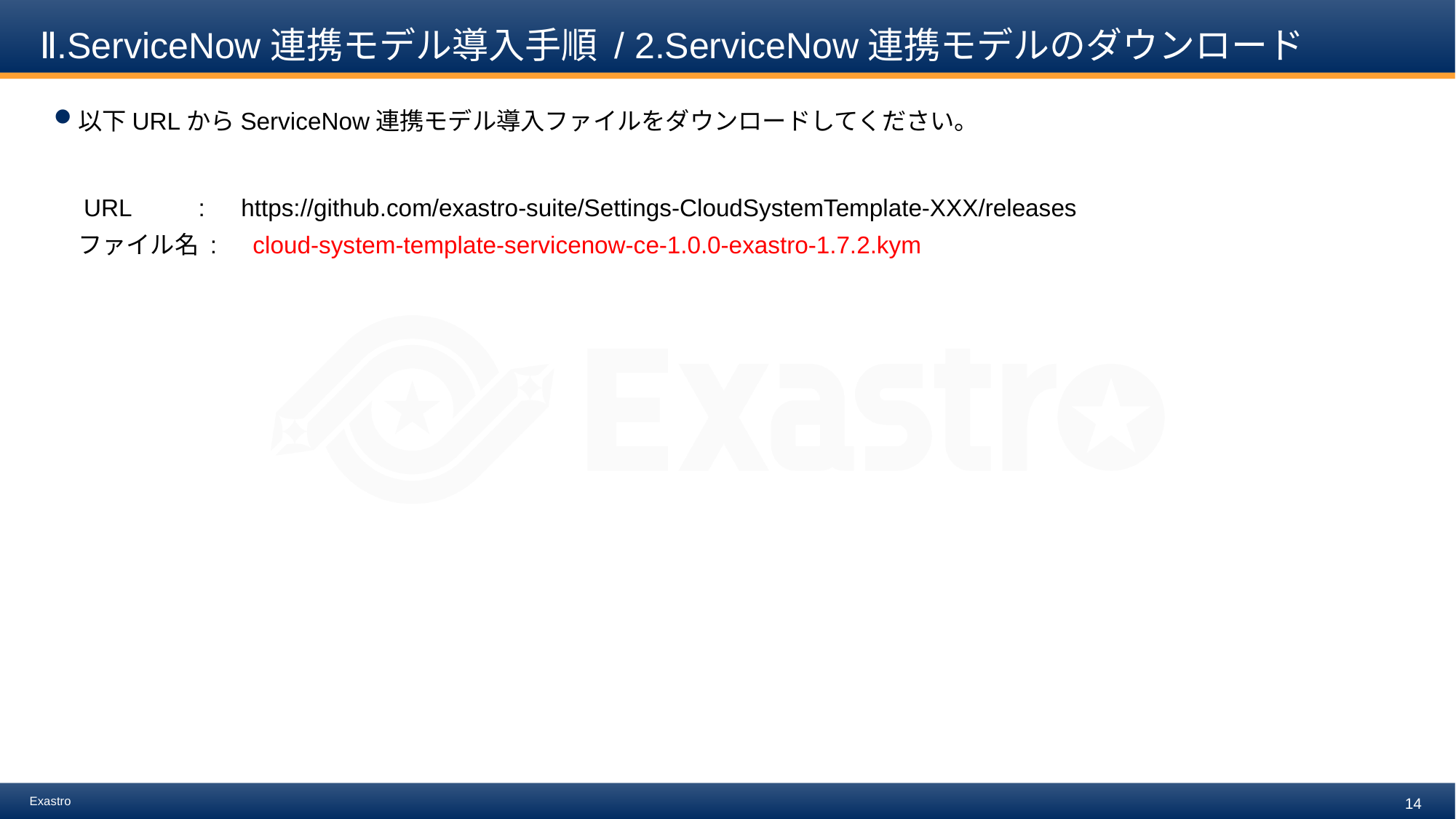

# Ⅱ.ServiceNow連携モデル導入手順 / 2.ServiceNow連携モデルのダウンロード
以下URLからServiceNow連携モデル導入ファイルをダウンロードしてください。

　URL          :　https://github.com/exastro-suite/Settings-CloudSystemTemplate-XXX/releases
　ファイル名 :　cloud-system-template-servicenow-ce-1.0.0-exastro-1.7.2.kym